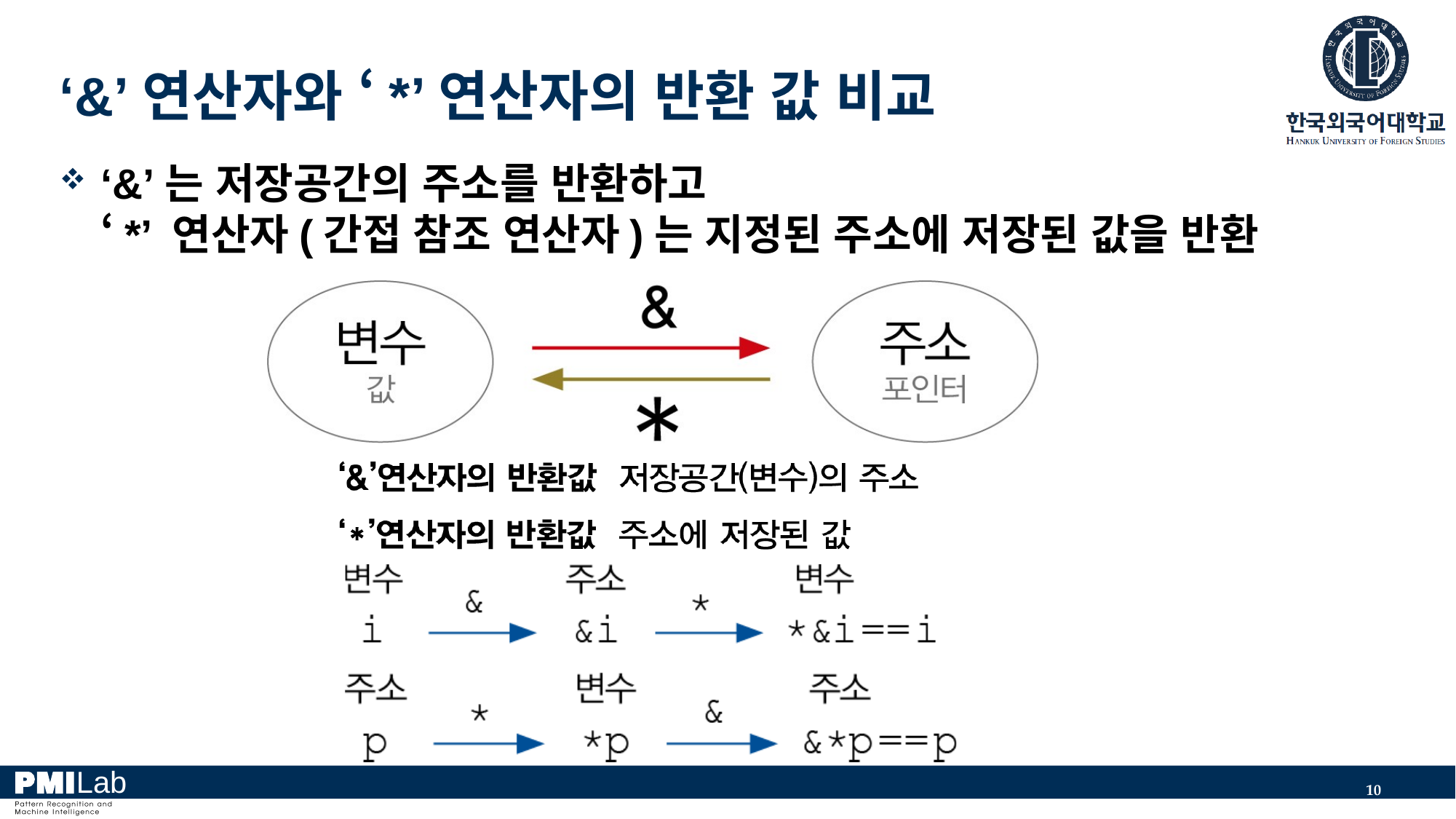

# ‘&’연산자와 ‘*’연산자의 반환 값 비교
‘&’는 저장공간의 주소를 반환하고
‘*’ 연산자(간접 참조 연산자)는 지정된 주소에 저장된 값을 반환

주 의

10